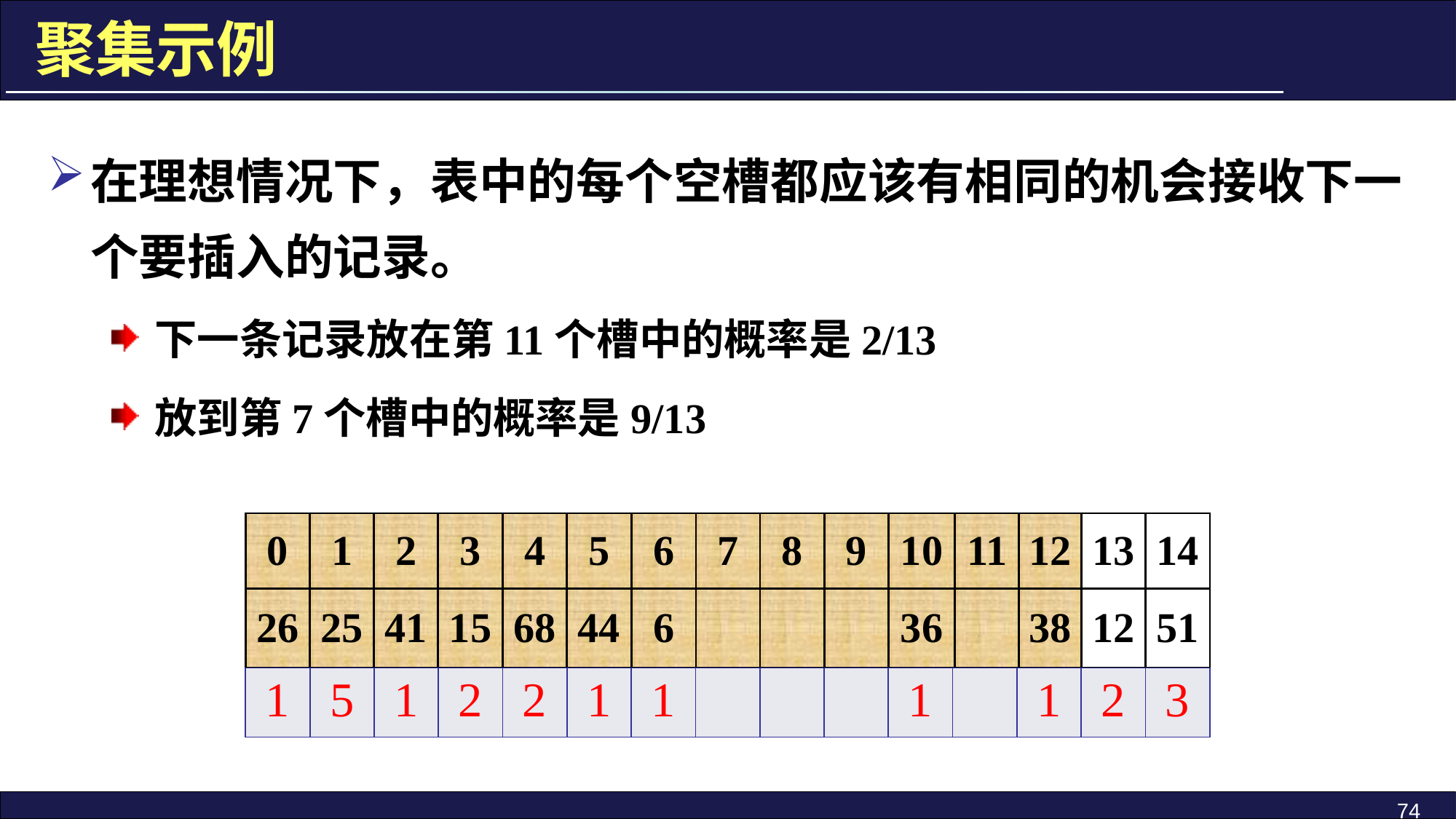

聚集示例
在理想情况下，表中的每个空槽都应该有相同的机会接收下一个要插入的记录。
下一条记录放在第11个槽中的概率是2/13
放到第7个槽中的概率是9/13
| 0 | 1 | 2 | 3 | 4 | 5 | 6 | 7 | 8 | 9 | 10 | 11 | 12 | 13 | 14 |
| --- | --- | --- | --- | --- | --- | --- | --- | --- | --- | --- | --- | --- | --- | --- |
| 26 | 25 | 41 | 15 | 68 | 44 | 6 |  |  |  | 36 |  | 38 | 12 | 51 |
| 1 | 5 | 1 | 2 | 2 | 1 | 1 |  |  |  | 1 |  | 1 | 2 | 3 |
| --- | --- | --- | --- | --- | --- | --- | --- | --- | --- | --- | --- | --- | --- | --- |
74